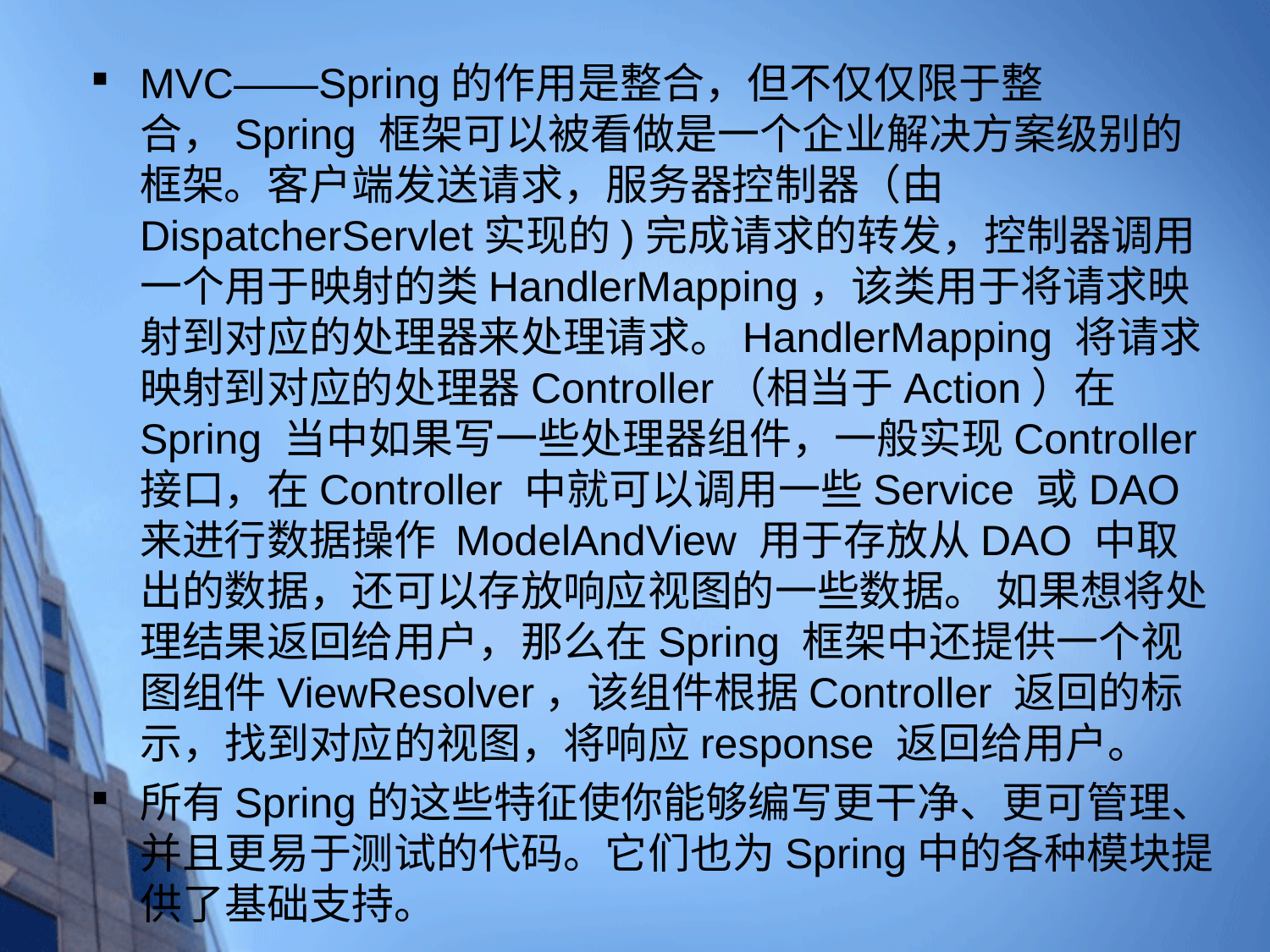

MVC——Spring的作用是整合，但不仅仅限于整合，Spring 框架可以被看做是一个企业解决方案级别的框架。客户端发送请求，服务器控制器（由DispatcherServlet实现的)完成请求的转发，控制器调用一个用于映射的类HandlerMapping，该类用于将请求映射到对应的处理器来处理请求。HandlerMapping 将请求映射到对应的处理器Controller（相当于Action）在Spring 当中如果写一些处理器组件，一般实现Controller 接口，在Controller 中就可以调用一些Service 或DAO 来进行数据操作 ModelAndView 用于存放从DAO 中取出的数据，还可以存放响应视图的一些数据。 如果想将处理结果返回给用户，那么在Spring 框架中还提供一个视图组件ViewResolver，该组件根据Controller 返回的标示，找到对应的视图，将响应response 返回给用户。
所有Spring的这些特征使你能够编写更干净、更可管理、并且更易于测试的代码。它们也为Spring中的各种模块提供了基础支持。